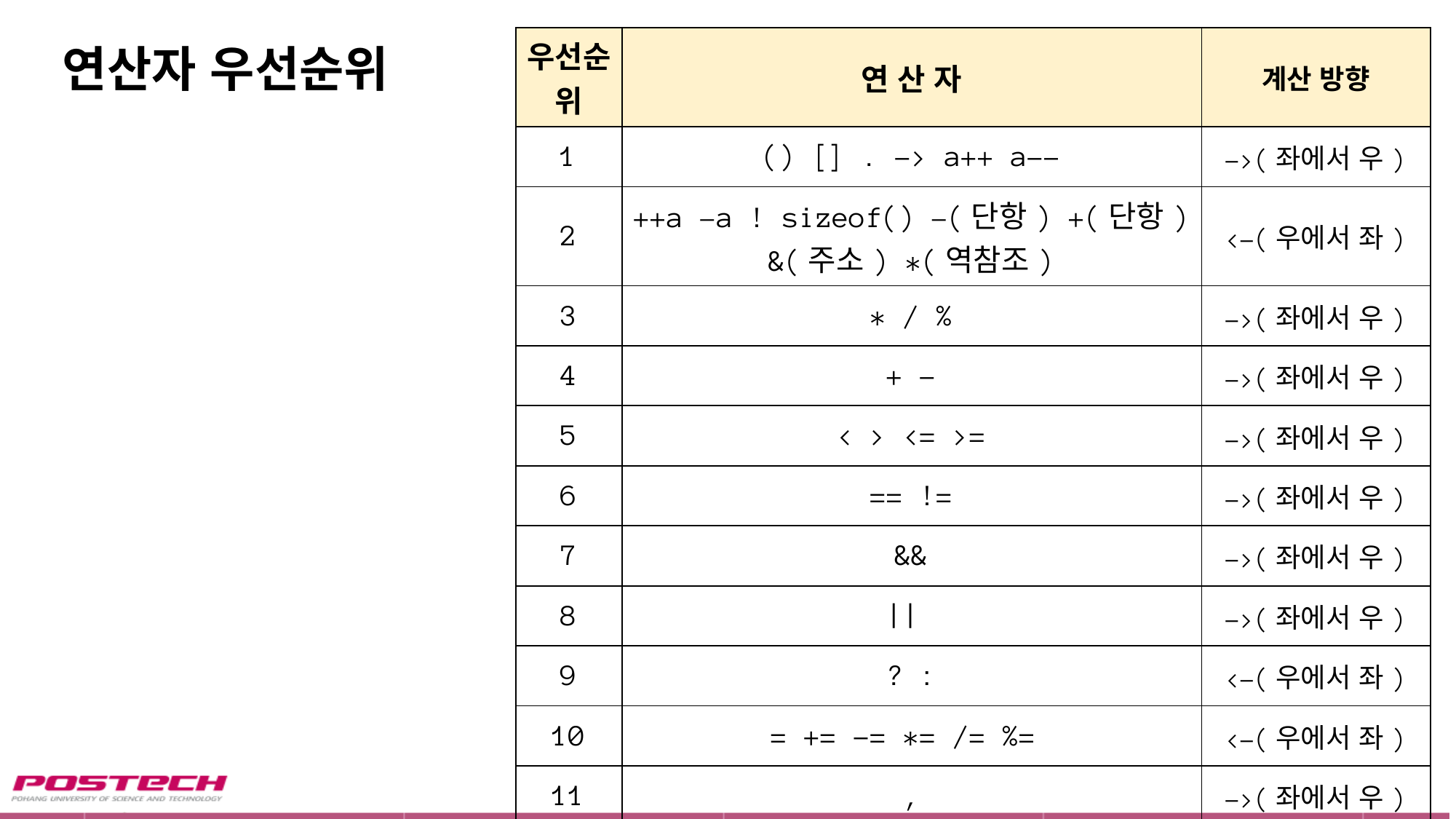

# 연산자 우선순위
| 우선순위 | 연 산 자 | 계산 방향 |
| --- | --- | --- |
| 1 | () [] . -> a++ a-- | ->(좌에서 우) |
| 2 | ++a –a ! sizeof() –(단항) +(단항) &(주소) \*(역참조) | <-(우에서 좌) |
| 3 | \* / % | ->(좌에서 우) |
| 4 | + - | ->(좌에서 우) |
| 5 | < > <= >= | ->(좌에서 우) |
| 6 | == != | ->(좌에서 우) |
| 7 | && | ->(좌에서 우) |
| 8 | || | ->(좌에서 우) |
| 9 | ? : | <-(우에서 좌) |
| 10 | = += -= \*= /= %= | <-(우에서 좌) |
| 11 | , | ->(좌에서 우) |